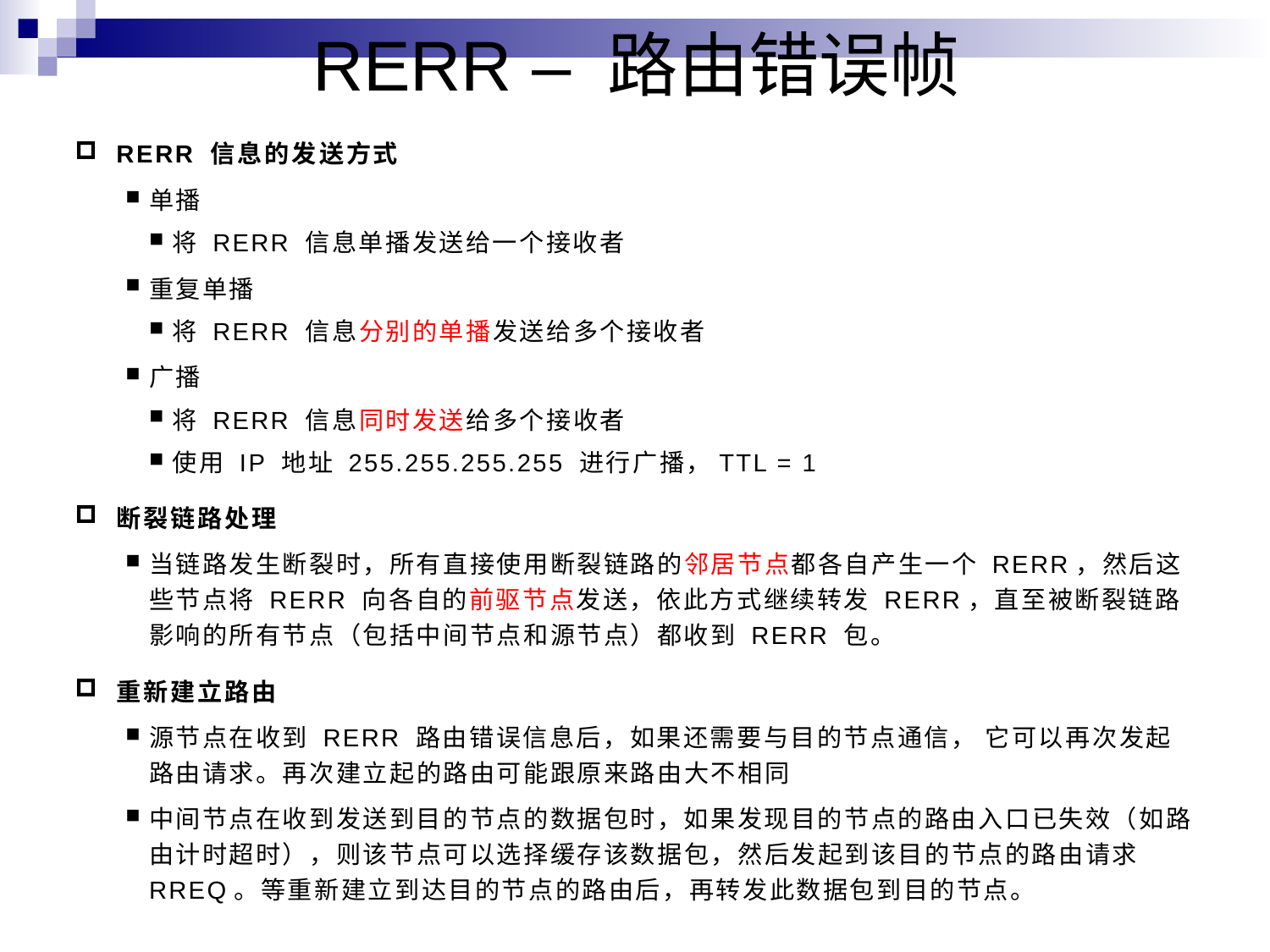

# RERR – 路由错误帧
RERR 信息的发送方式
单播
将 RERR 信息单播发送给一个接收者
重复单播
将 RERR 信息分别的单播发送给多个接收者
广播
将 RERR 信息同时发送给多个接收者
使用 IP 地址 255.255.255.255 进行广播，TTL = 1
断裂链路处理
当链路发生断裂时，所有直接使用断裂链路的邻居节点都各自产生一个 RERR，然后这些节点将 RERR 向各自的前驱节点发送，依此方式继续转发 RERR，直至被断裂链路影响的所有节点（包括中间节点和源节点）都收到 RERR 包。
重新建立路由
源节点在收到 RERR 路由错误信息后，如果还需要与目的节点通信， 它可以再次发起路由请求。再次建立起的路由可能跟原来路由大不相同
中间节点在收到发送到目的节点的数据包时，如果发现目的节点的路由入口已失效（如路由计时超时），则该节点可以选择缓存该数据包，然后发起到该目的节点的路由请求 RREQ。等重新建立到达目的节点的路由后，再转发此数据包到目的节点。
12